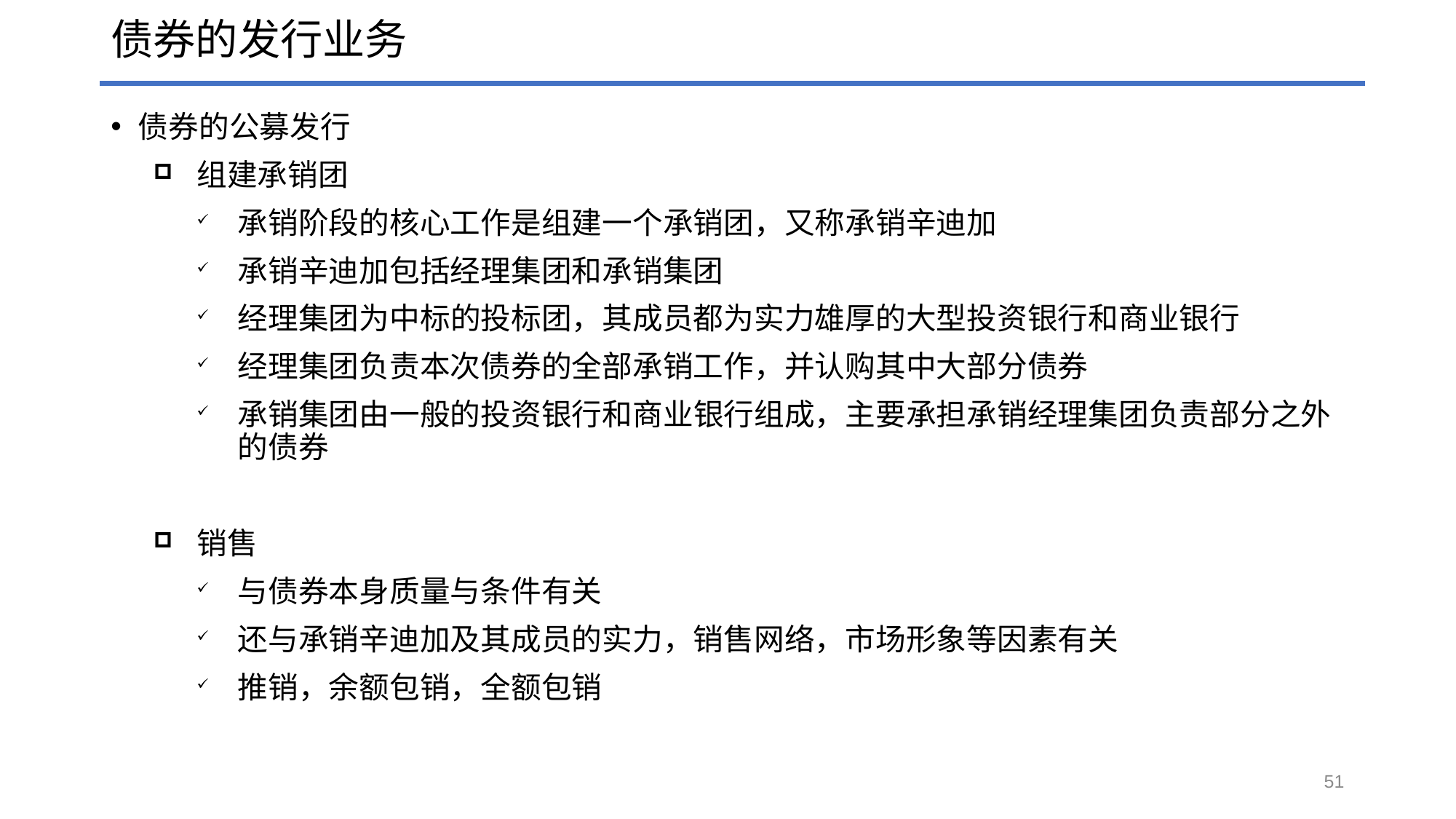

# 债券的发行业务
债券的公募发行
组建承销团
承销阶段的核心工作是组建一个承销团，又称承销辛迪加
承销辛迪加包括经理集团和承销集团
经理集团为中标的投标团，其成员都为实力雄厚的大型投资银行和商业银行
经理集团负责本次债券的全部承销工作，并认购其中大部分债券
承销集团由一般的投资银行和商业银行组成，主要承担承销经理集团负责部分之外的债券

销售
与债券本身质量与条件有关
还与承销辛迪加及其成员的实力，销售网络，市场形象等因素有关
推销，余额包销，全额包销
51